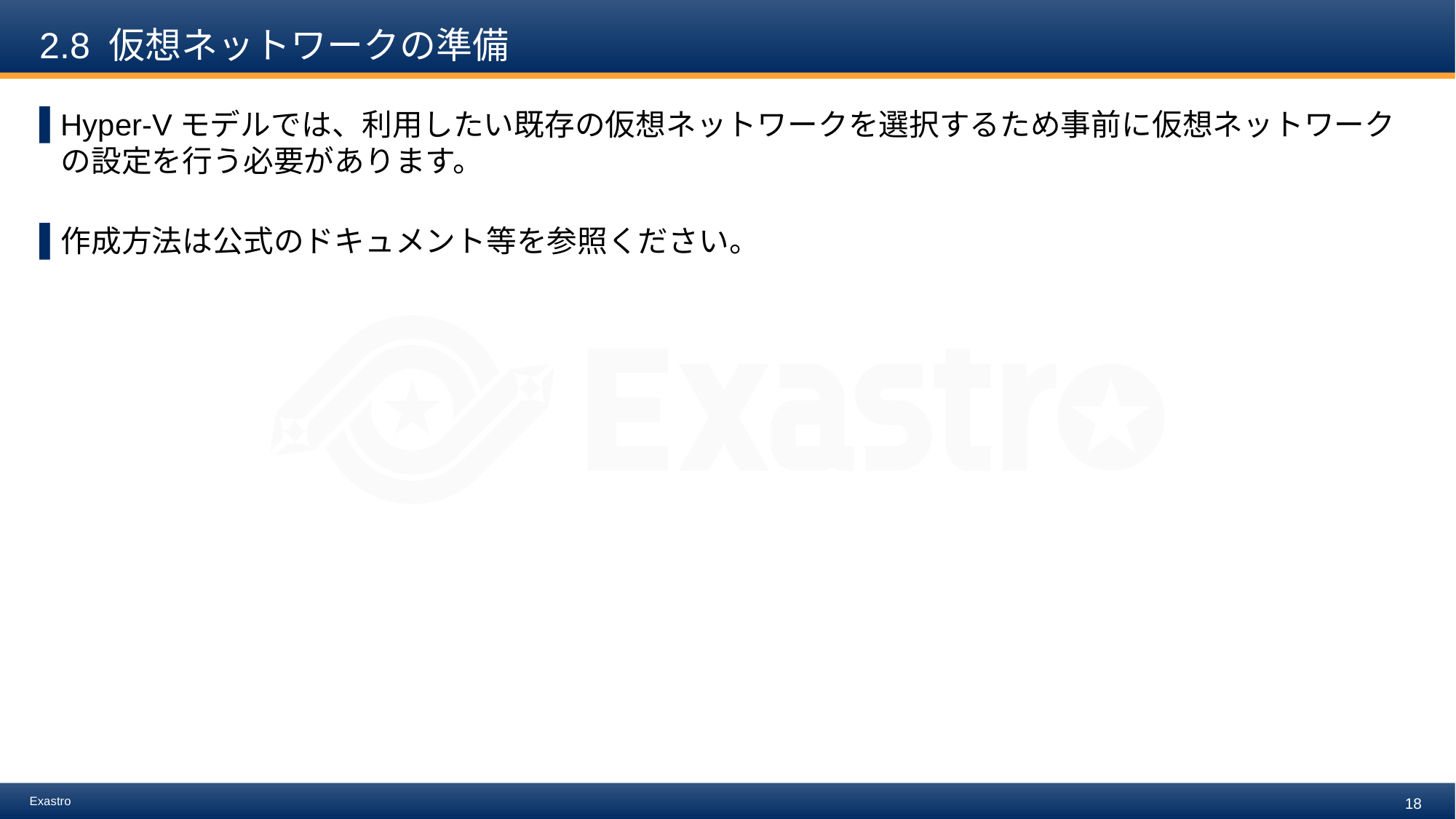

# 2.8 仮想ネットワークの準備

Hyper-Vモデルでは、利用したい既存の仮想ネットワークを選択するため事前に仮想ネットワークの設定を行う必要があります。
作成方法は公式のドキュメント等を参照ください。